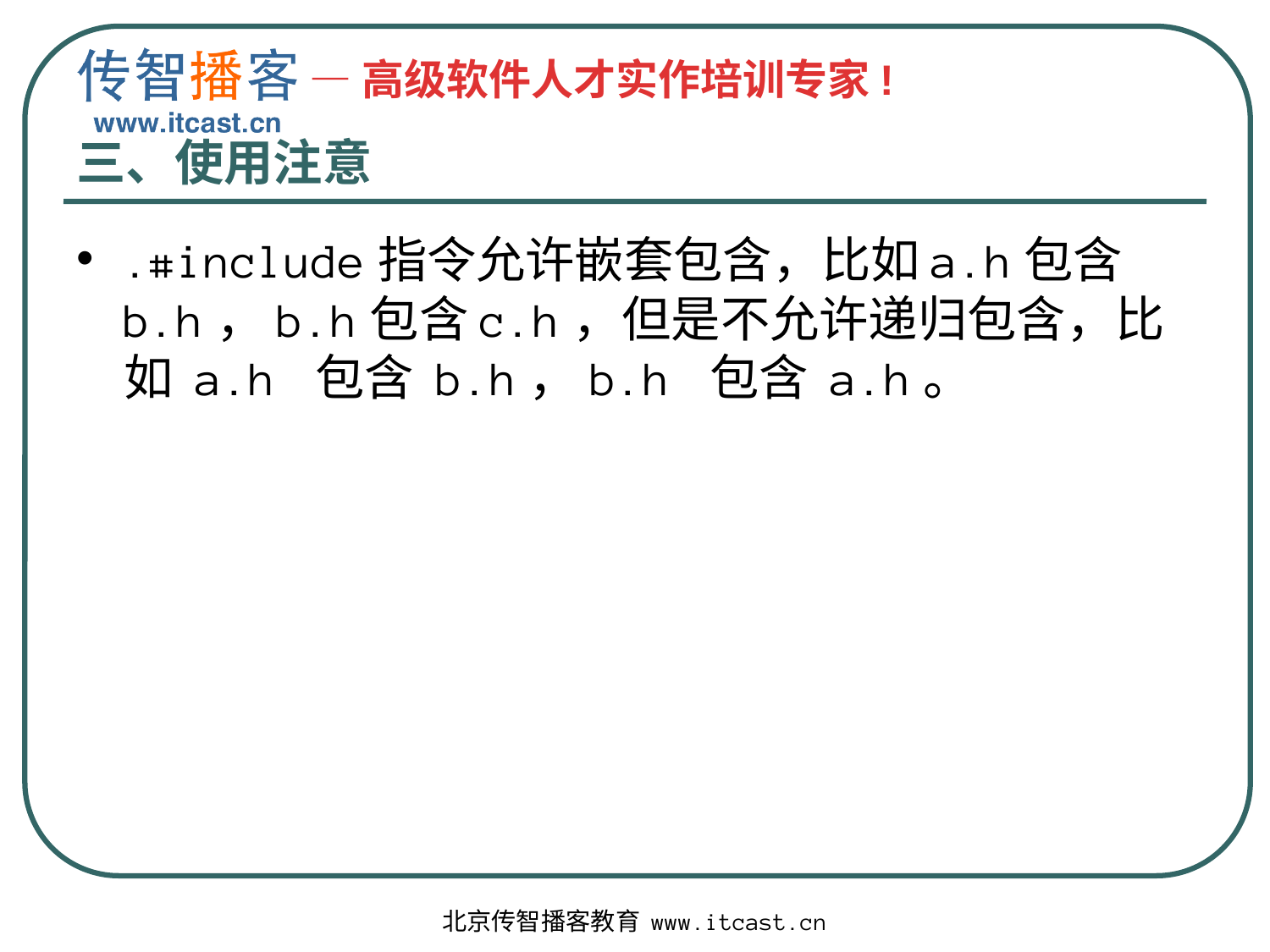

# 三、使用注意
.#include指令允许嵌套包含，比如a.h包含b.h，b.h包含c.h，但是不允许递归包含，比如 a.h 包含 b.h，b.h 包含 a.h。